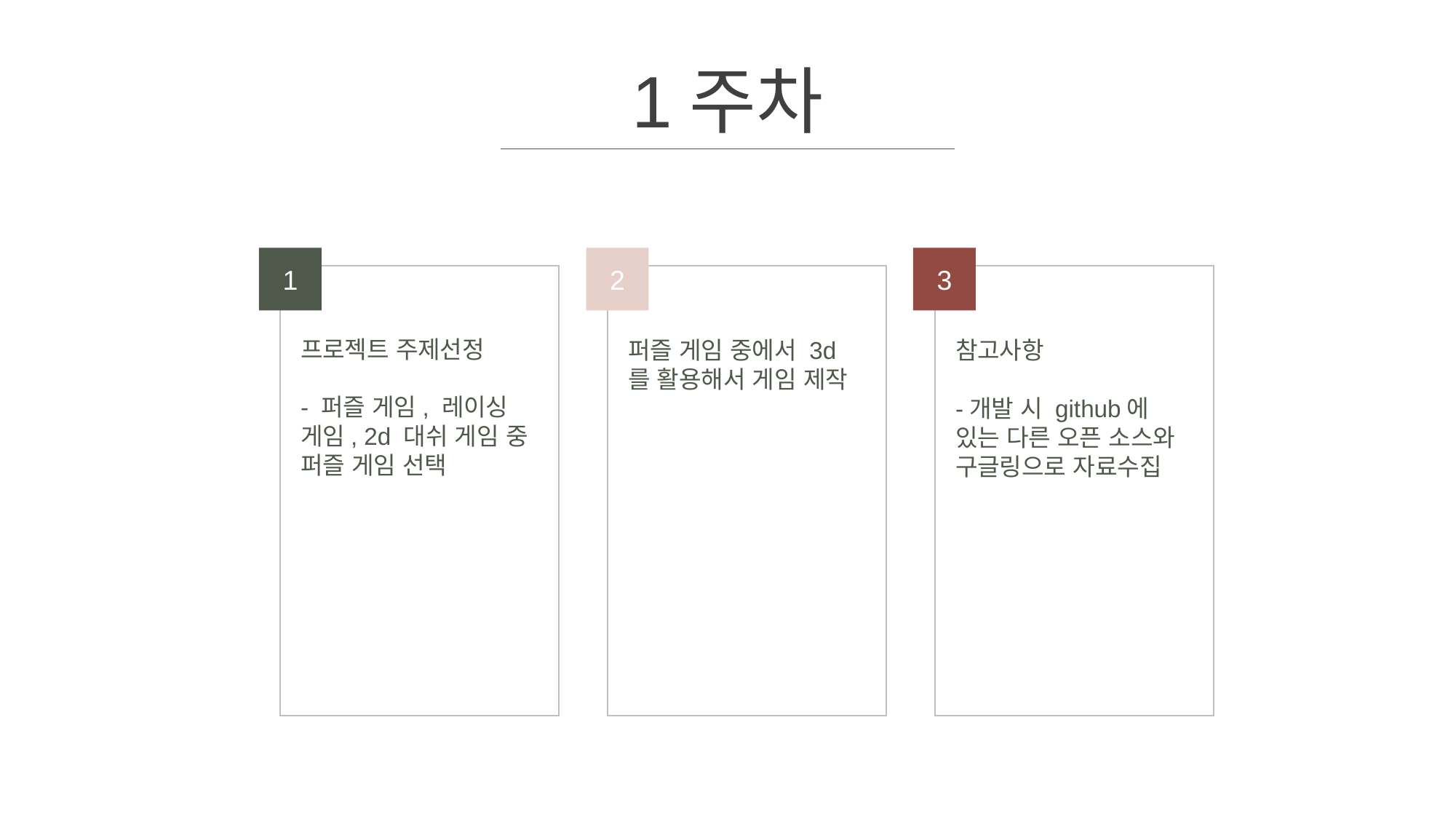

1주차
1
2
3

프로젝트 주제선정

- 퍼즐 게임, 레이싱 게임, 2d 대쉬 게임 중 퍼즐 게임 선택
퍼즐 게임 중에서 3d 를 활용해서 게임 제작
참고사항

-개발 시 github에 있는 다른 오픈 소스와 구글링으로 자료수집